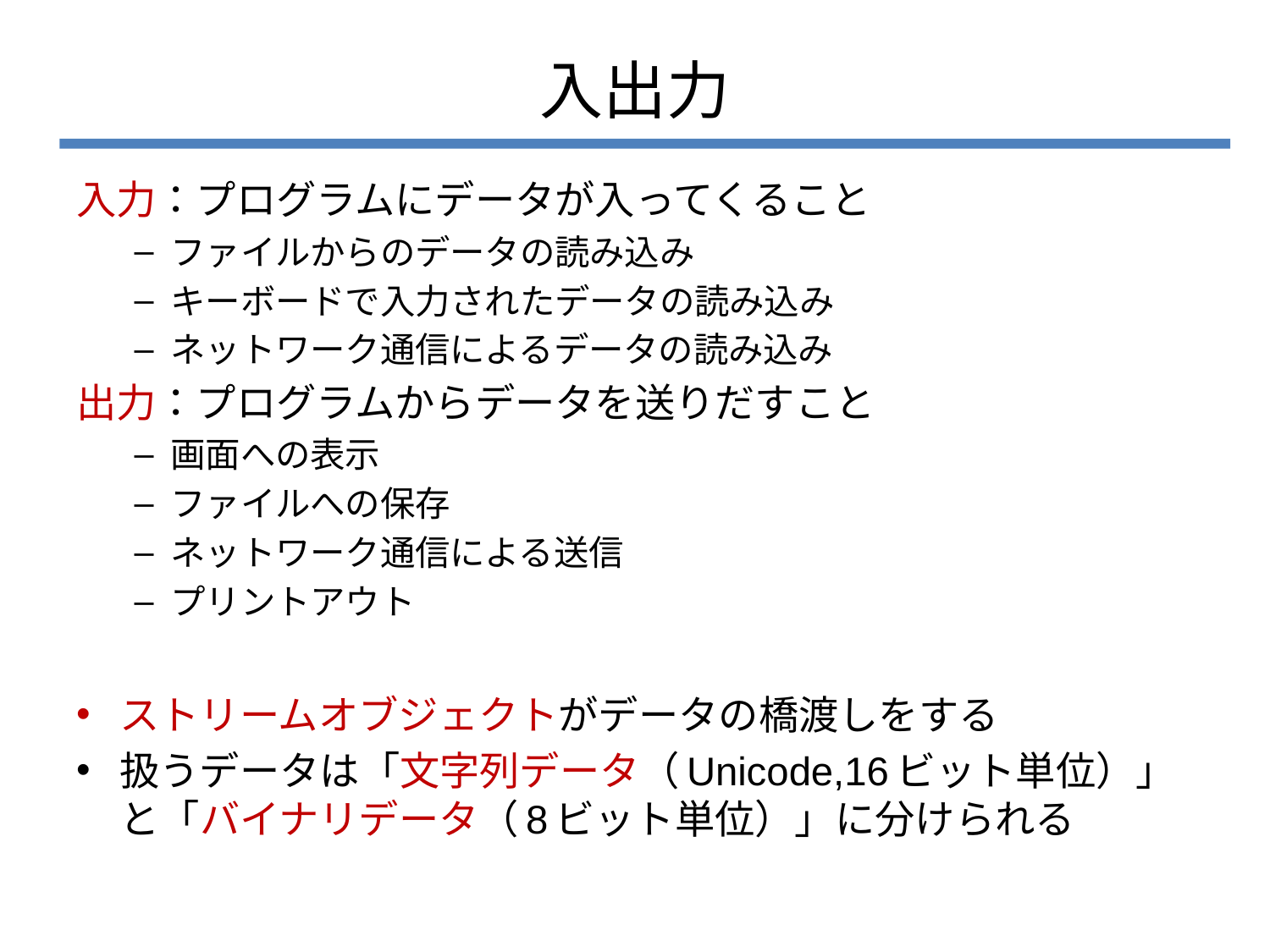

# 入出力
入力：プログラムにデータが入ってくること
ファイルからのデータの読み込み
キーボードで入力されたデータの読み込み
ネットワーク通信によるデータの読み込み
出力：プログラムからデータを送りだすこと
画面への表示
ファイルへの保存
ネットワーク通信による送信
プリントアウト

ストリームオブジェクトがデータの橋渡しをする
扱うデータは「文字列データ（Unicode,16ビット単位）」と「バイナリデータ（8ビット単位）」に分けられる